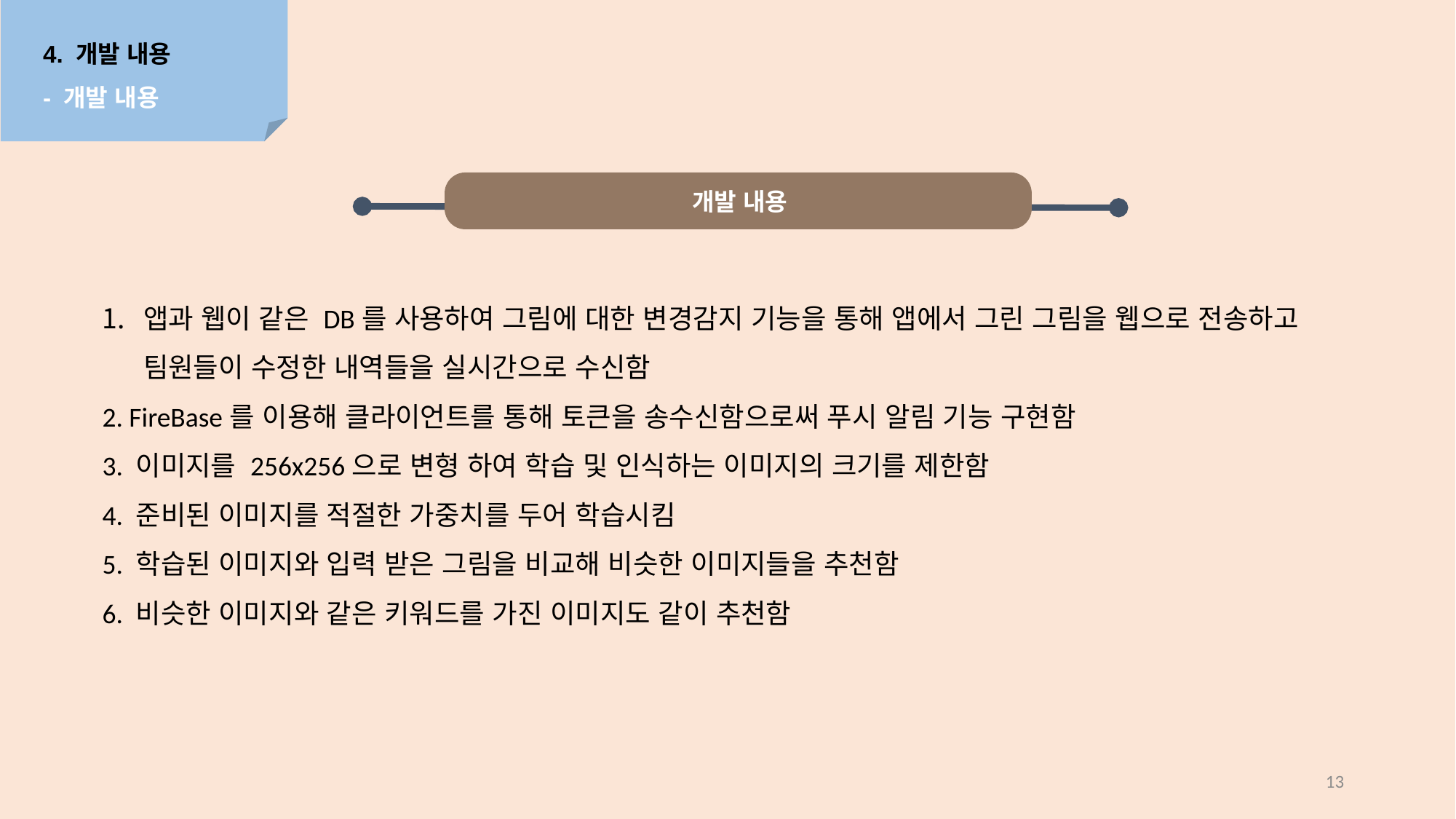

4. 개발 내용
- 개발 내용
개발 내용

앱과 웹이 같은 DB를 사용하여 그림에 대한 변경감지 기능을 통해 앱에서 그린 그림을 웹으로 전송하고 팀원들이 수정한 내역들을 실시간으로 수신함
2. FireBase를 이용해 클라이언트를 통해 토큰을 송수신함으로써 푸시 알림 기능 구현함
3. 이미지를 256x256으로 변형 하여 학습 및 인식하는 이미지의 크기를 제한함
4. 준비된 이미지를 적절한 가중치를 두어 학습시킴
5. 학습된 이미지와 입력 받은 그림을 비교해 비슷한 이미지들을 추천함
6. 비슷한 이미지와 같은 키워드를 가진 이미지도 같이 추천함
13